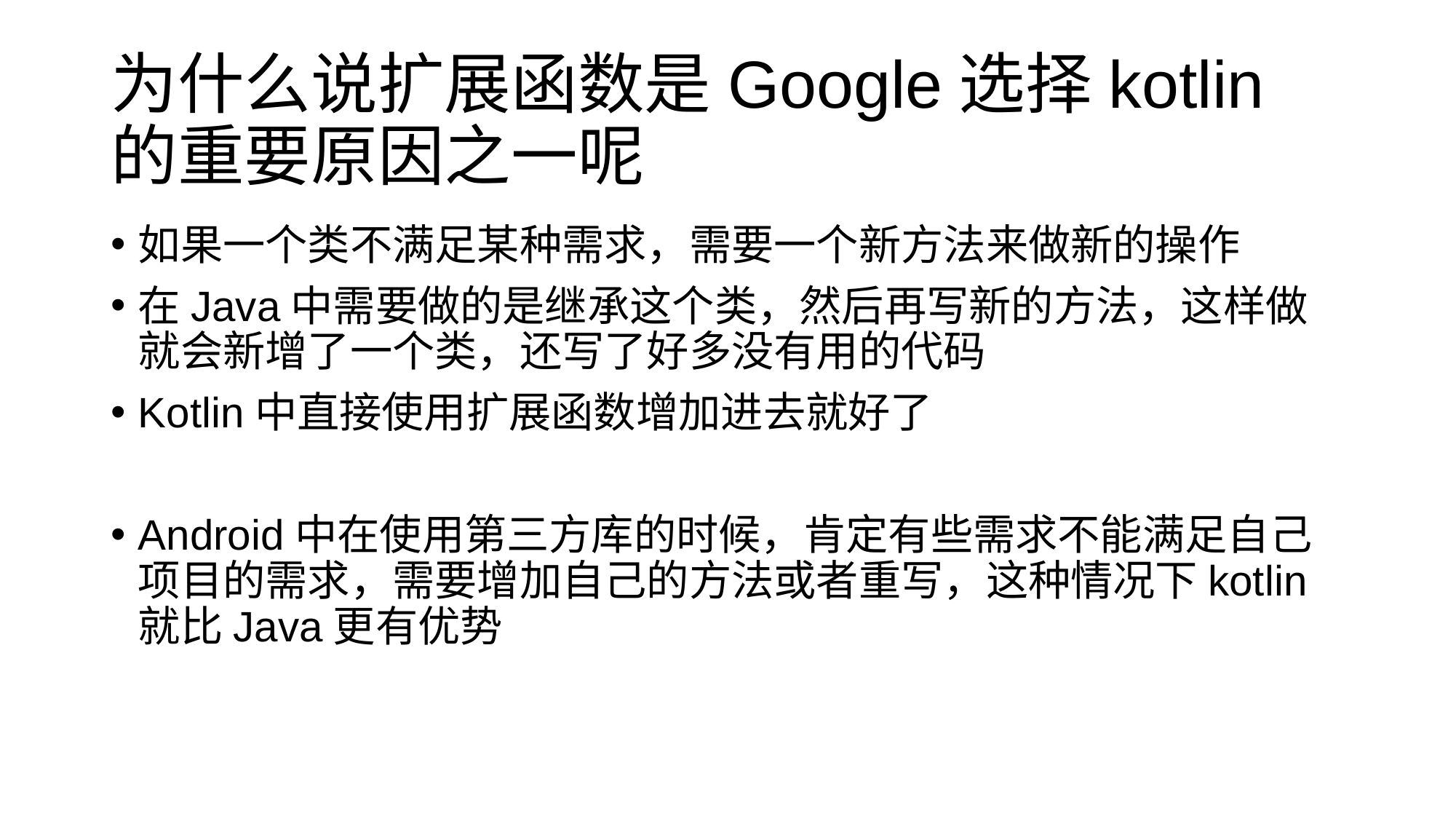

# 为什么说扩展函数是Google选择kotlin的重要原因之一呢
如果一个类不满足某种需求，需要一个新方法来做新的操作
在Java中需要做的是继承这个类，然后再写新的方法，这样做就会新增了一个类，还写了好多没有用的代码
Kotlin中直接使用扩展函数增加进去就好了

Android中在使用第三方库的时候，肯定有些需求不能满足自己项目的需求，需要增加自己的方法或者重写，这种情况下kotlin就比Java更有优势